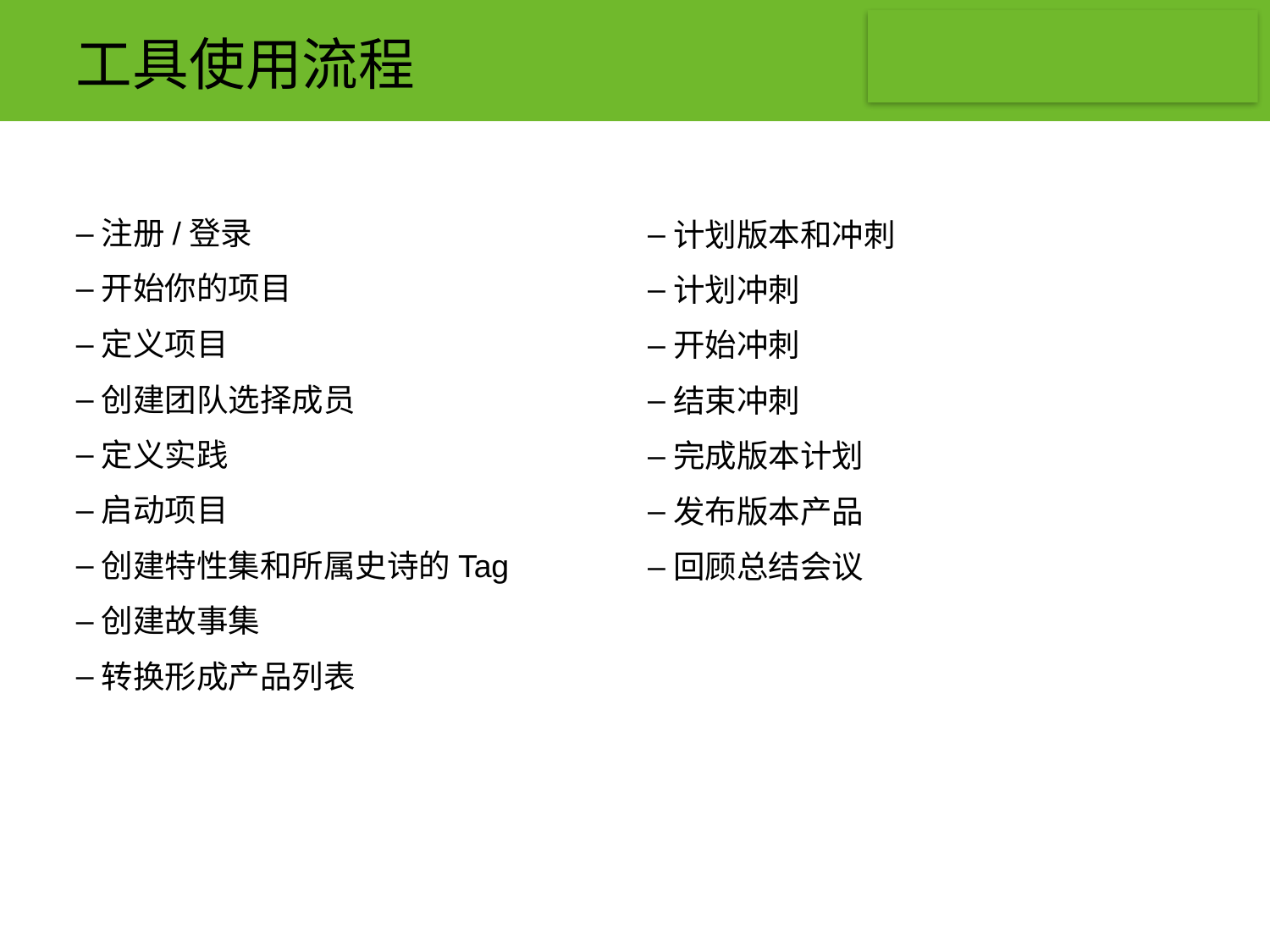

# 工具使用流程
注册/登录
开始你的项目
定义项目
创建团队选择成员
定义实践
启动项目
创建特性集和所属史诗的Tag
创建故事集
转换形成产品列表

计划版本和冲刺
计划冲刺
开始冲刺
结束冲刺
完成版本计划
发布版本产品
回顾总结会议